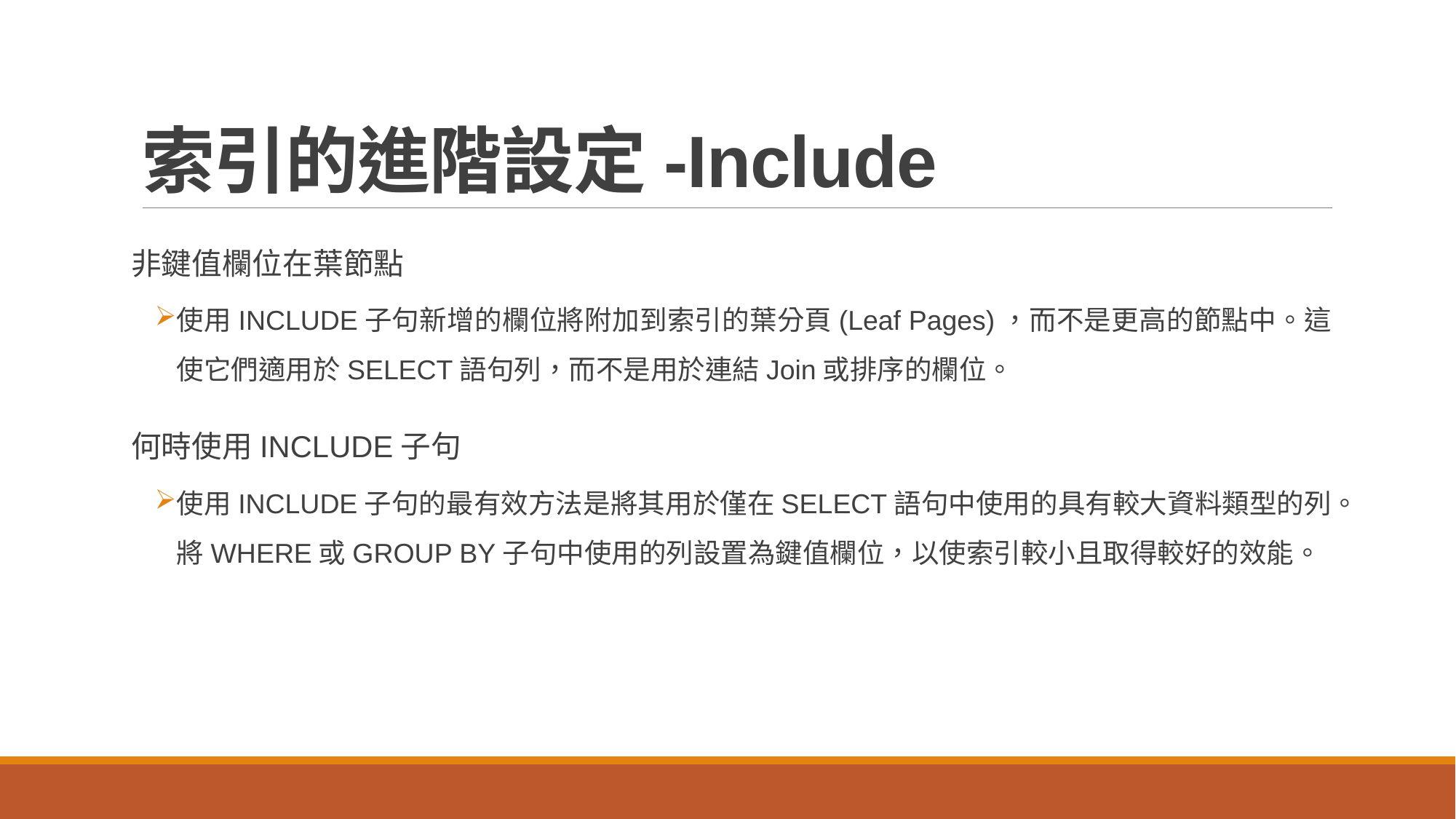

# 索引的進階設定-Include
非鍵值欄位在葉節點
使用INCLUDE子句新增的欄位將附加到索引的葉分頁(Leaf Pages)，而不是更高的節點中。這使它們適用於SELECT語句列，而不是用於連結Join或排序的欄位。
何時使用INCLUDE子句
使用INCLUDE子句的最有效方法是將其用於僅在SELECT語句中使用的具有較大資料類型的列。將WHERE或GROUP BY子句中使用的列設置為鍵值欄位，以使索引較小且取得較好的效能。